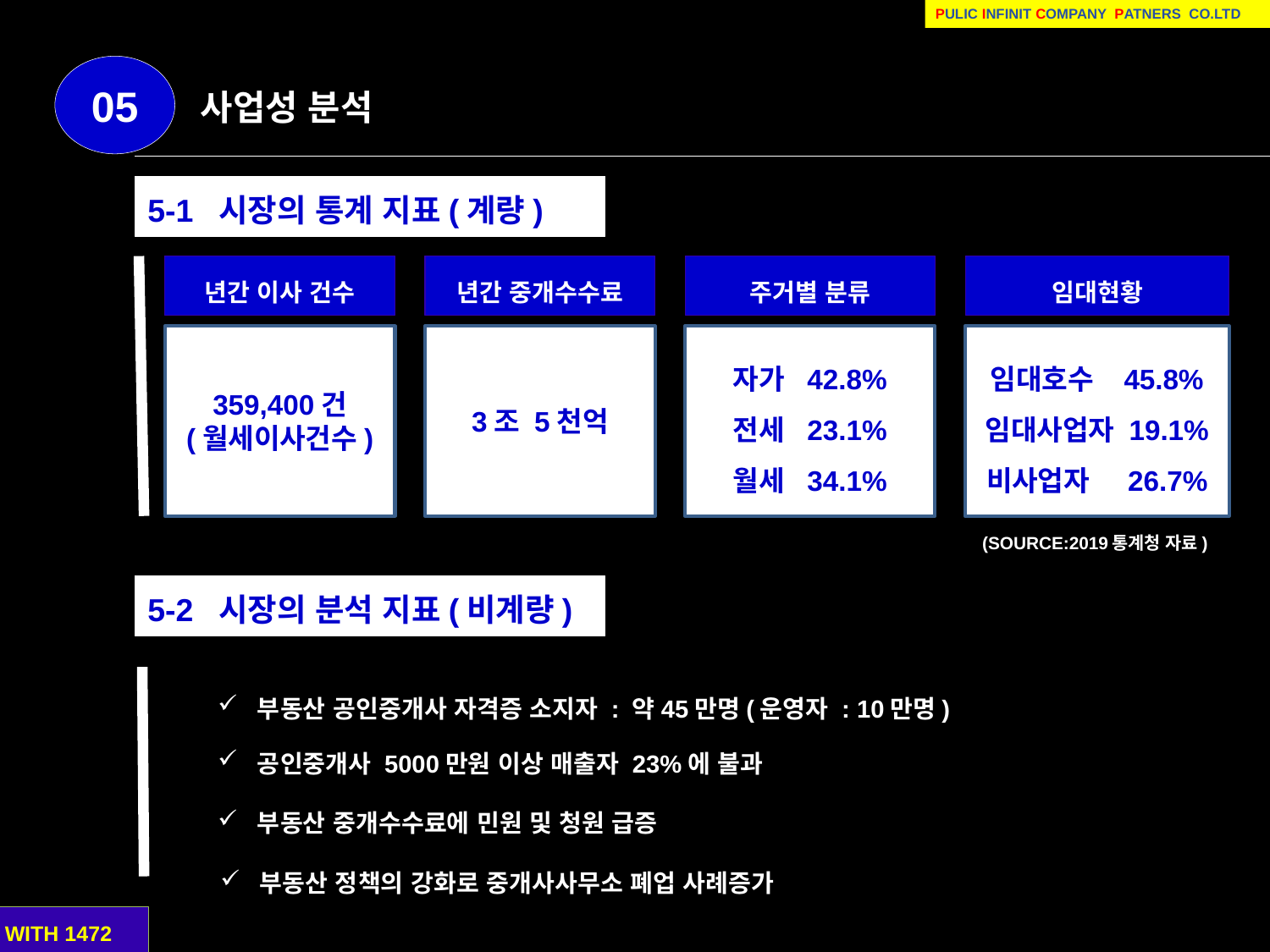

Pulic infinit company  patnerS  co.lTd
05
사업성 분석
5-1  시장의 통계 지표(계량)
년간 이사 건수
년간 중개수수료
주거별 분류
임대현황
359,400건
(월세이사건수)
3조 5천억
자가  42.8%
전세  23.1%
월세  34.1%
임대호수   45.8%
임대사업자 19.1%
비사업자    26.7%
(SOURCE:2019통계청 자료)
5-2  시장의 분석 지표(비계량)

부동산 공인중개사 자격증 소지자 : 약45만명(운영자 : 10만명)
공인중개사 5000만원 이상 매출자 23%에 불과
부동산 중개수수료에 민원 및 청원 급증
부동산 정책의 강화로 중개사사무소 폐업 사례증가
 WITH 1472